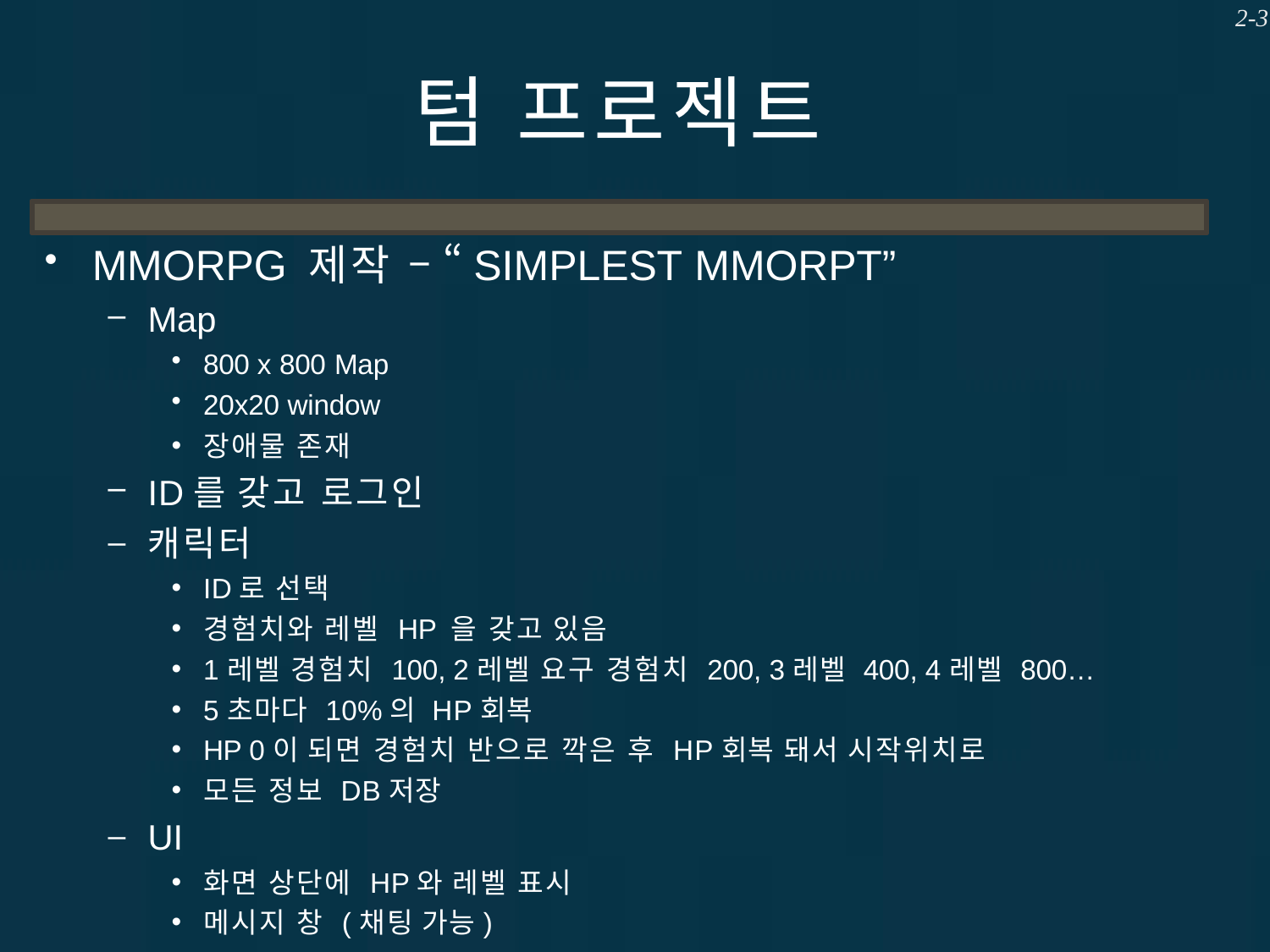

2-3
# 텀 프로젝트
MMORPG 제작 – “SIMPLEST MMORPT”
Map
800 x 800 Map
20x20 window
장애물 존재
ID를 갖고 로그인
캐릭터
ID로 선택
경험치와 레벨 HP 을 갖고 있음
1레벨 경험치 100, 2레벨 요구 경험치 200, 3레벨 400, 4레벨 800…
5초마다 10%의 HP회복
HP 0이 되면 경험치 반으로 깍은 후 HP회복 돼서 시작위치로
모든 정보 DB저장
UI
화면 상단에 HP와 레벨 표시
메시지 창 (채팅 가능)